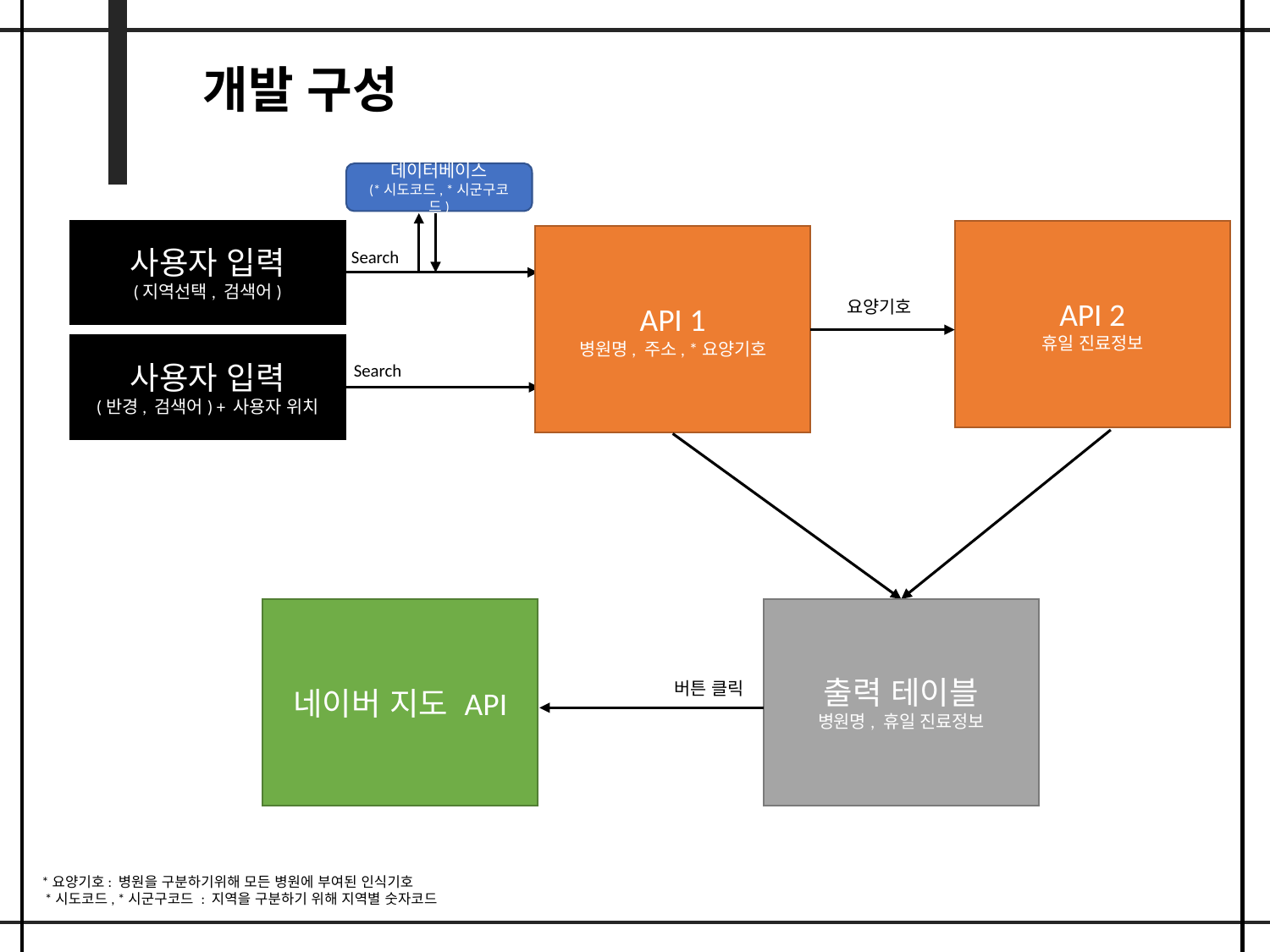

개발 구성
데이터베이스
(*시도코드, *시군구코드)
API 2
휴일 진료정보
사용자 입력
(지역선택, 검색어)
API 1
병원명, 주소, *요양기호
Search
요양기호
사용자 입력
(반경, 검색어) + 사용자 위치
Search
네이버 지도 API
출력 테이블
병원명, 휴일 진료정보
버튼 클릭
 *요양기호: 병원을 구분하기위해 모든 병원에 부여된 인식기호
  *시도코드, *시군구코드 : 지역을 구분하기 위해 지역별 숫자코드